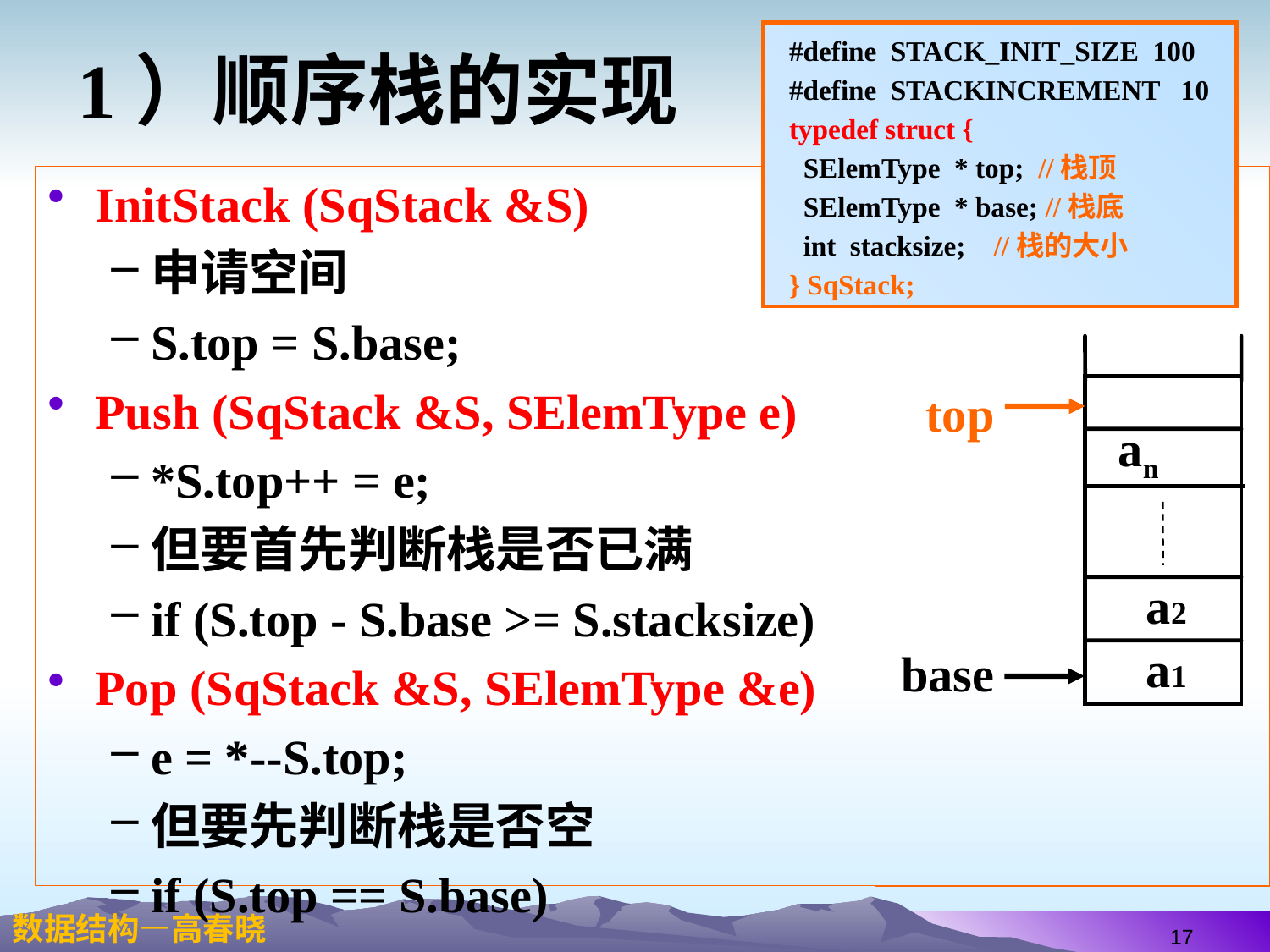

# 1）顺序栈的实现
  #define  STACK_INIT_SIZE  100
  #define  STACKINCREMENT   10
  typedef struct {
    SElemType  * top;  //栈顶
    SElemType  * base; //栈底
    int  stacksize;    //栈的大小
  } SqStack;
InitStack (SqStack &S)
申请空间
S.top = S.base;
Push (SqStack &S, SElemType e)
*S.top++ = e;
但要首先判断栈是否已满
if (S.top - S.base >= S.stacksize)
Pop (SqStack &S, SElemType &e)
e = *--S.top;
但要先判断栈是否空
if (S.top == S.base)

a2

a1

an

top

base

17